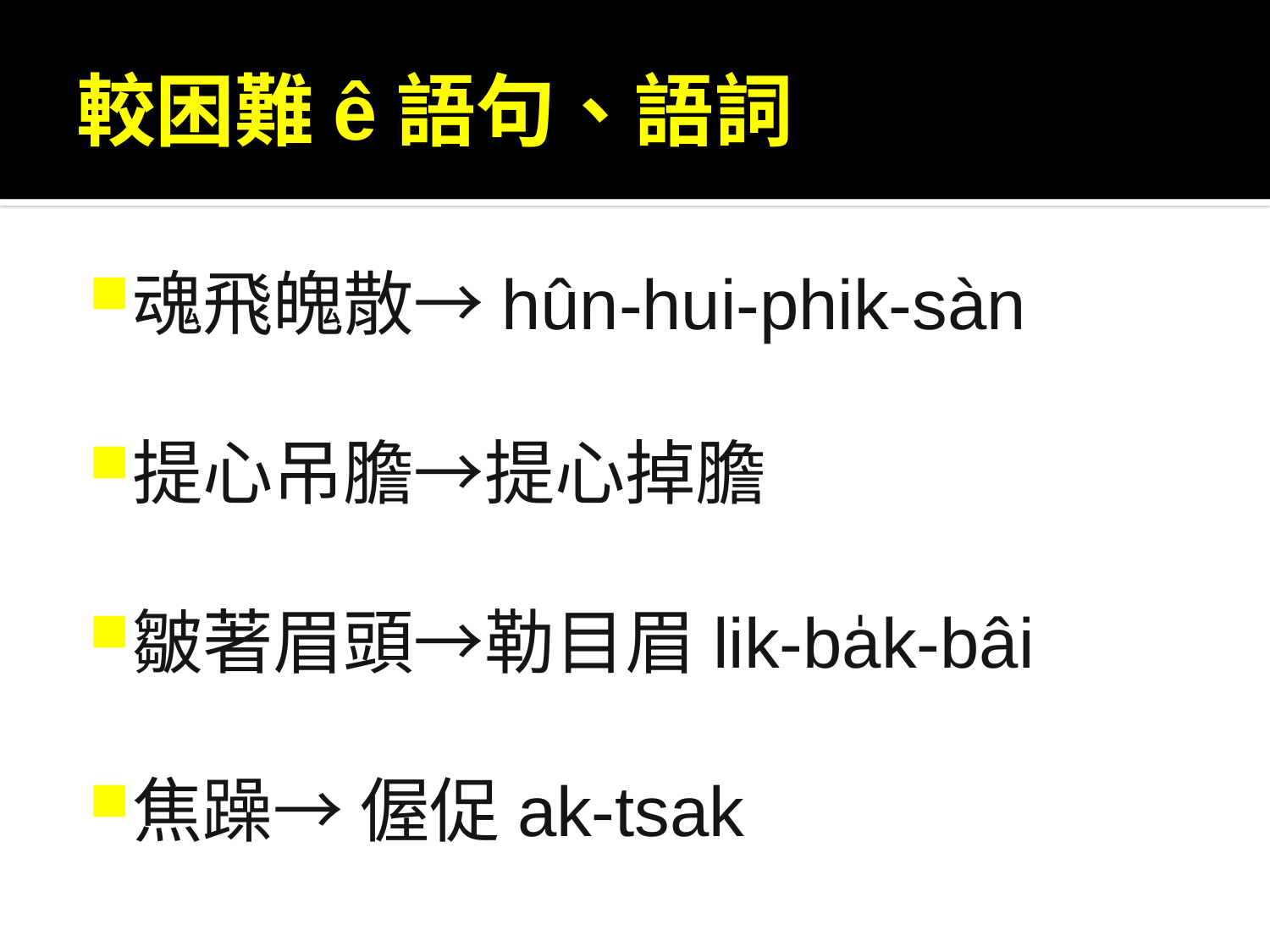

# 較困難ê語句、語詞
魂飛魄散→hûn-hui-phik-sàn

提心吊膽→提心掉膽

皺著眉頭→勒目眉lik-ba̍k-bâi

焦躁→ 偓促ak-tsak